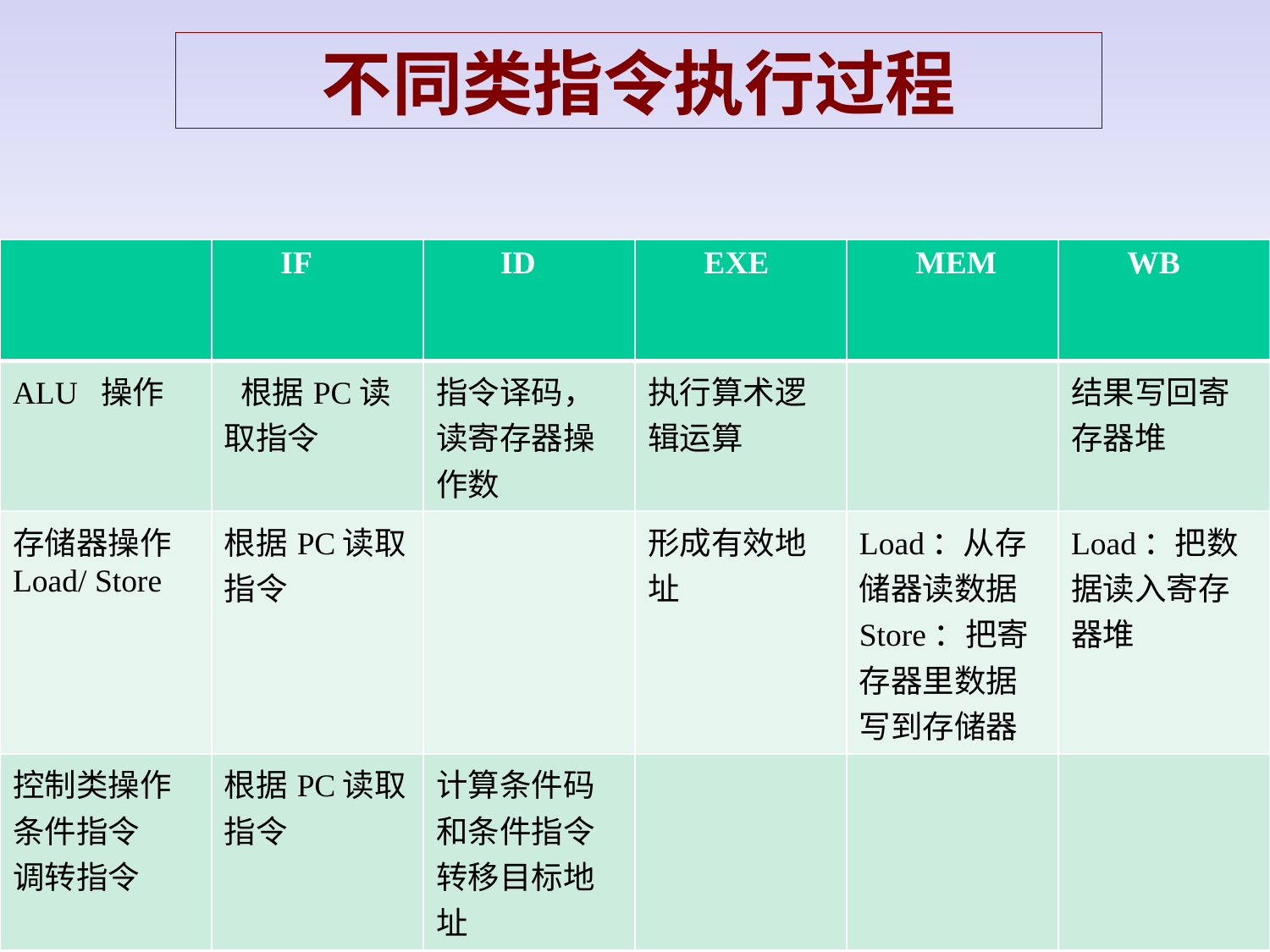

不同类指令执行过程
|  | IF | ID | EXE | MEM | WB |
| --- | --- | --- | --- | --- | --- |
| ALU 操作 | 根据PC读取指令 | 指令译码，读寄存器操作数 | 执行算术逻辑运算 |  | 结果写回寄存器堆 |
| 存储器操作 Load/ Store | 根据PC读取指令 |  | 形成有效地址 | Load：从存储器读数据 Store：把寄存器里数据写到存储器 | Load：把数据读入寄存器堆 |
| 控制类操作 条件指令 调转指令 | 根据PC读取指令 | 计算条件码和条件指令转移目标地址 |  |  |  |